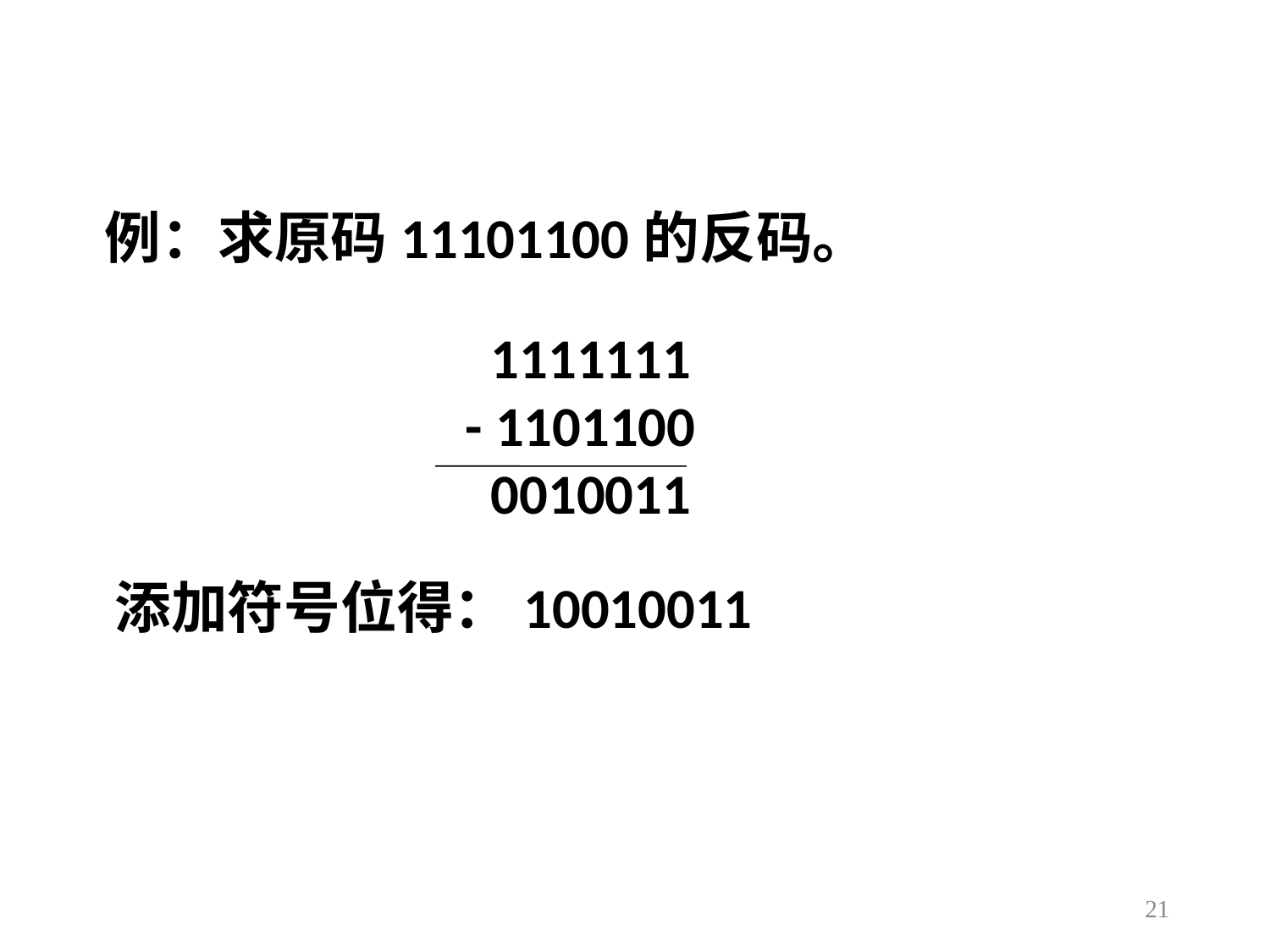

例：求原码11101100的反码。
  1111111
- 1101100
  0010011

添加符号位得：10010011
21